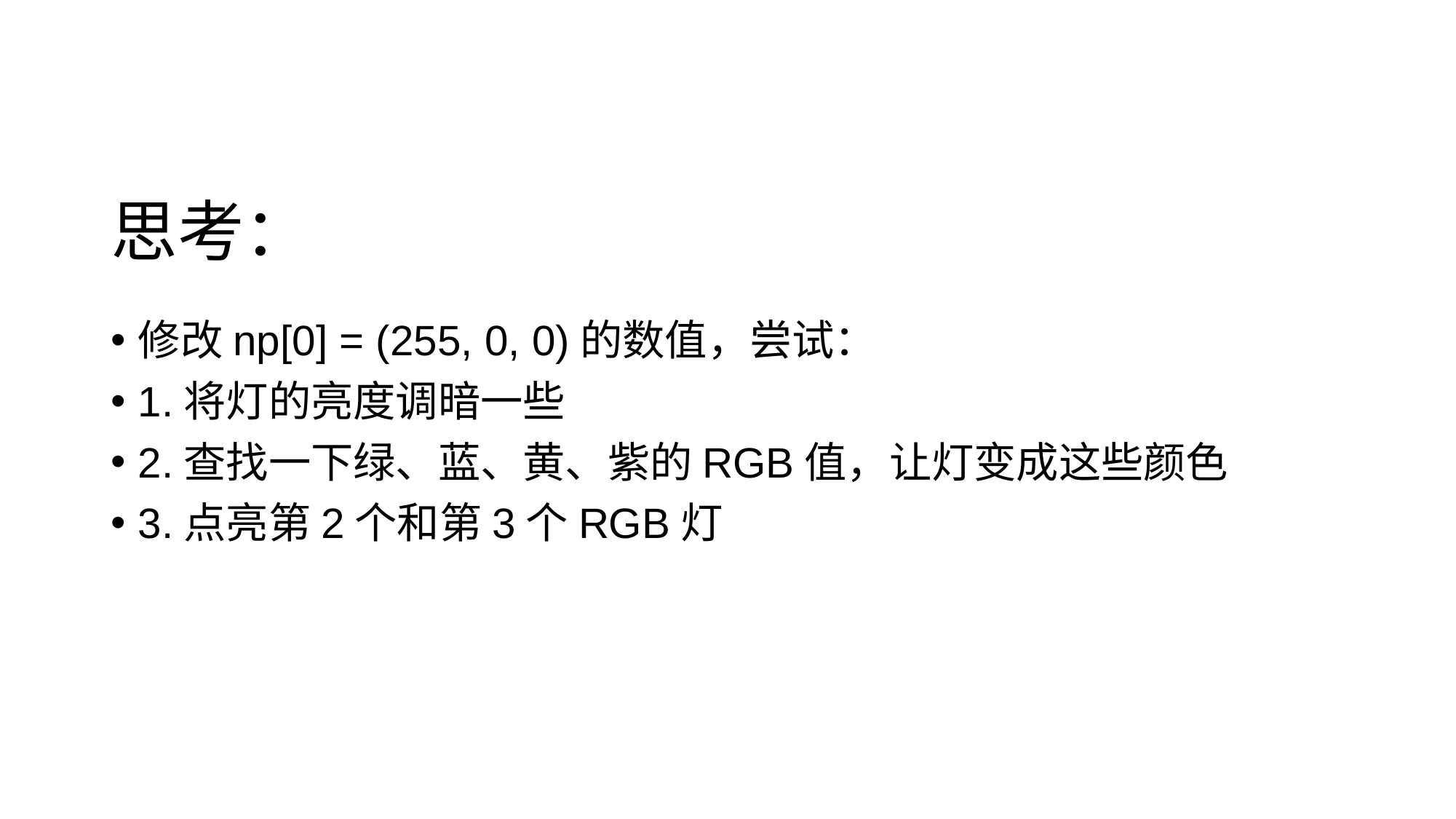

# 思考：
修改np[0] = (255, 0, 0)的数值，尝试：
1.将灯的亮度调暗一些
2.查找一下绿、蓝、黄、紫的RGB值，让灯变成这些颜色
3.点亮第2个和第3个RGB灯